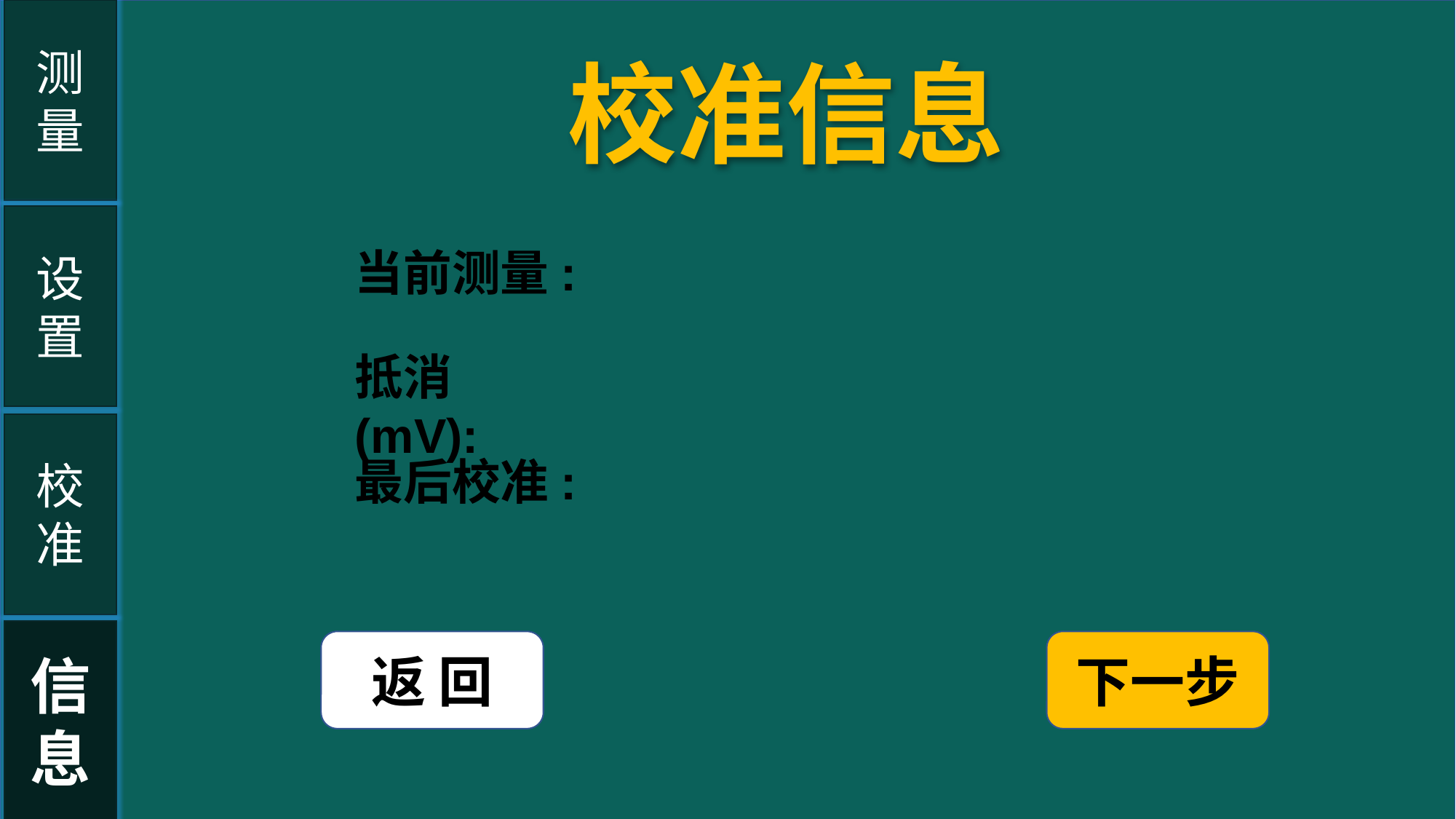

测
量
校准信息
设置
当前测量:
抵消(mV):
校
准
最后校准:
信
息
返 回
下一步